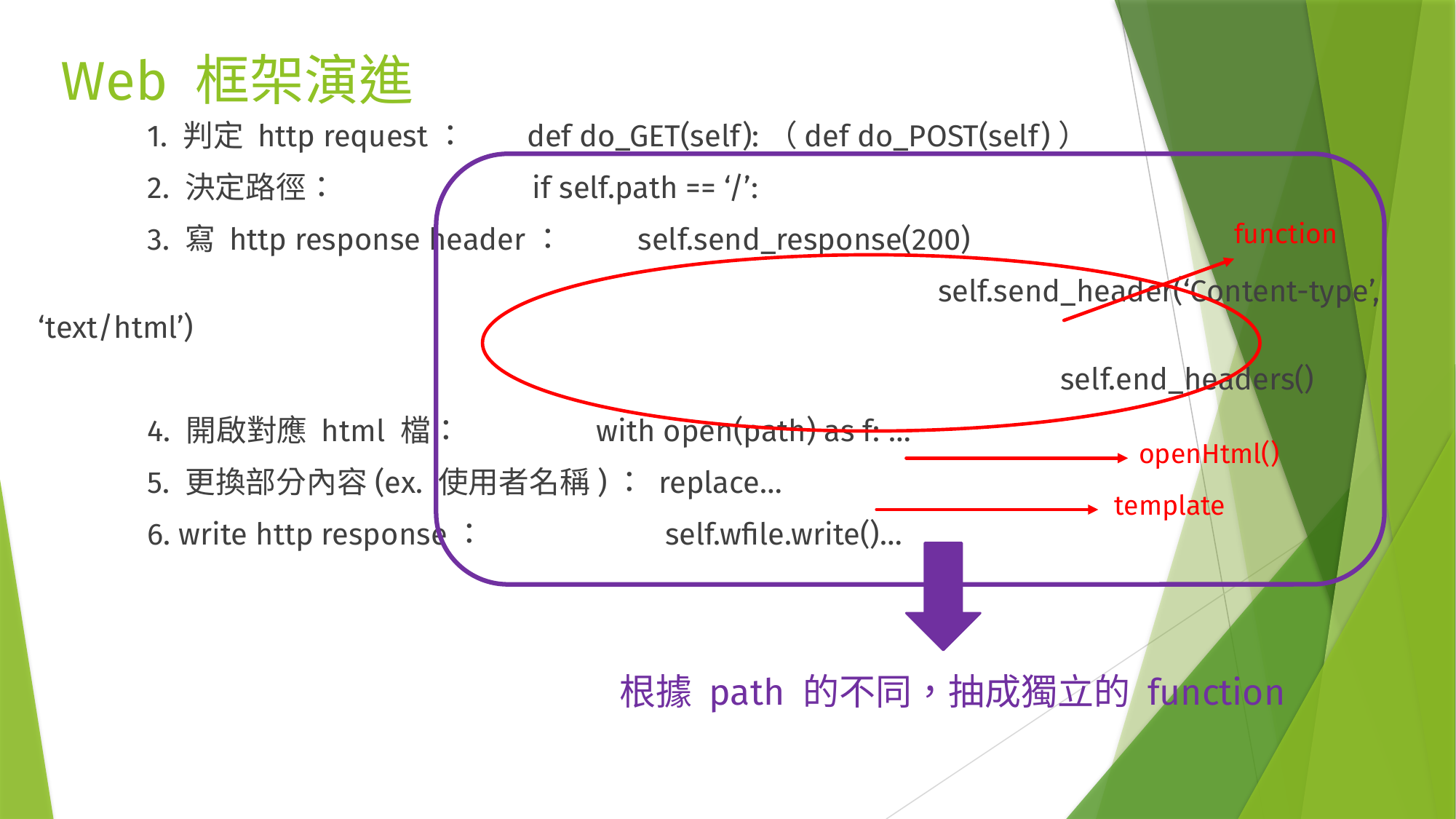

# Web 框架演進
	1. 判定 http request：        def do_GET(self):（def do_POST(self)）
	2. 決定路徑：                            if self.path == ‘/’:
	3. 寫 http response header：          self.send_response(200)
							                 self.send_header(‘Content-type’, ‘text/html’)
									     self.end_headers()
	4. 開啟對應 html 檔： 	                 with open(path) as f: …
	5. 更換部分內容(ex. 使用者名稱)： replace…
	6. write http response： 	           self.wfile.write()…

function

openHtml()
template

根據 path 的不同，抽成獨立的 function